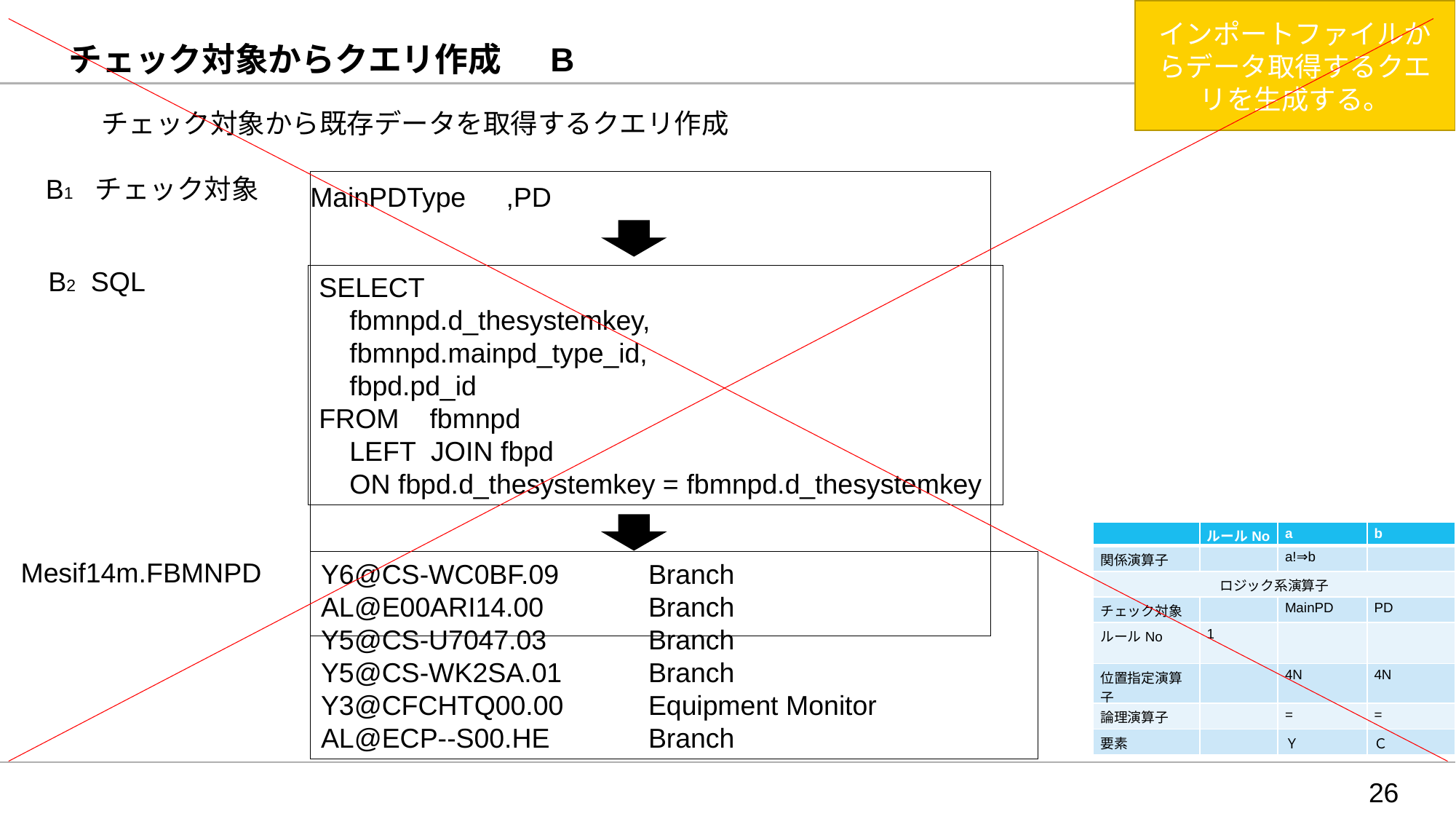

# チェック対象からクエリ作成　 B
インポートファイルからデータ取得するクエリを生成する。
チェック対象から既存データを取得するクエリ作成
B1  チェック対象
MainPDType　,PD

B2  SQL
SELECT
    fbmnpd.d_thesystemkey,
    fbmnpd.mainpd_type_id,
    fbpd.pd_id
FROM    fbmnpd
    LEFT  JOIN fbpd
    ON fbpd.d_thesystemkey = fbmnpd.d_thesystemkey

|  | ルールNo | a | b |
| --- | --- | --- | --- |
| 関係演算子 |  | a!⇒b |  |
| ロジック系演算子 |  |  |  |
| チェック対象 |  | MainPD | PD |
| ルールNo | 1 |  |  |
| 位置指定演算子 |  | 4N | 4N |
| 論理演算子 |  | = | = |
| 要素 |  | Ｙ | Ｃ |
Mesif14m.FBMNPD
Y6@CS-WC0BF.09	Branch
AL@E00ARI14.00	Branch
Y5@CS-U7047.03	Branch
Y5@CS-WK2SA.01	Branch
Y3@CFCHTQ00.00	Equipment Monitor
AL@ECP--S00.HE	Branch
26